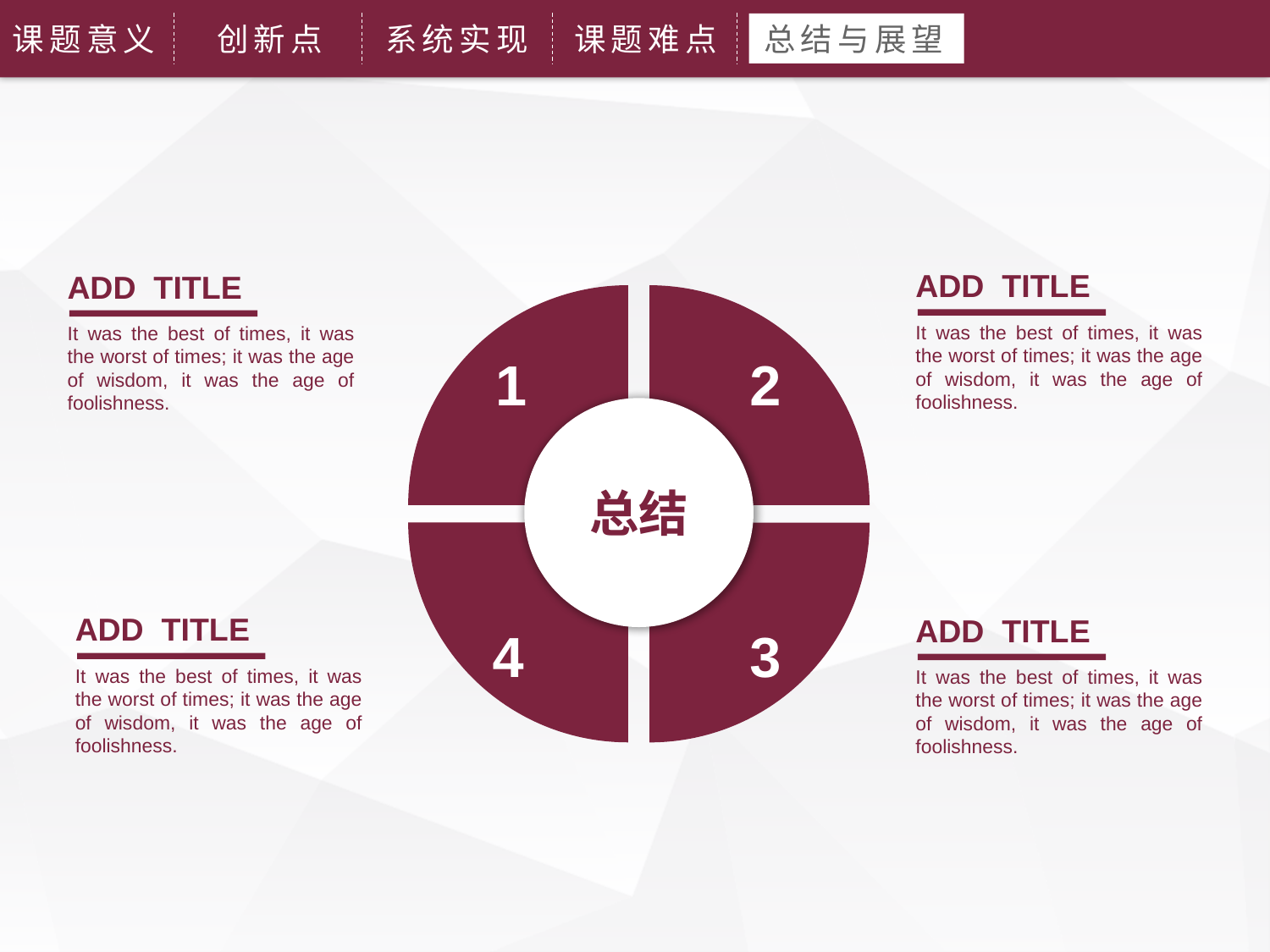

课题意义
创新点
系统实现
课题难点

总结与展望
ADD  TITLE
ADD  TITLE

1
2
总结

It was the best of times, it was the worst of times; it was the age of wisdom, it was the age of foolishness.
It was the best of times, it was the worst of times; it was the age of wisdom, it was the age of foolishness.
ADD  TITLE
ADD  TITLE
4
3

It was the best of times, it was the worst of times; it was the age of wisdom, it was the age of foolishness.
It was the best of times, it was the worst of times; it was the age of wisdom, it was the age of foolishness.